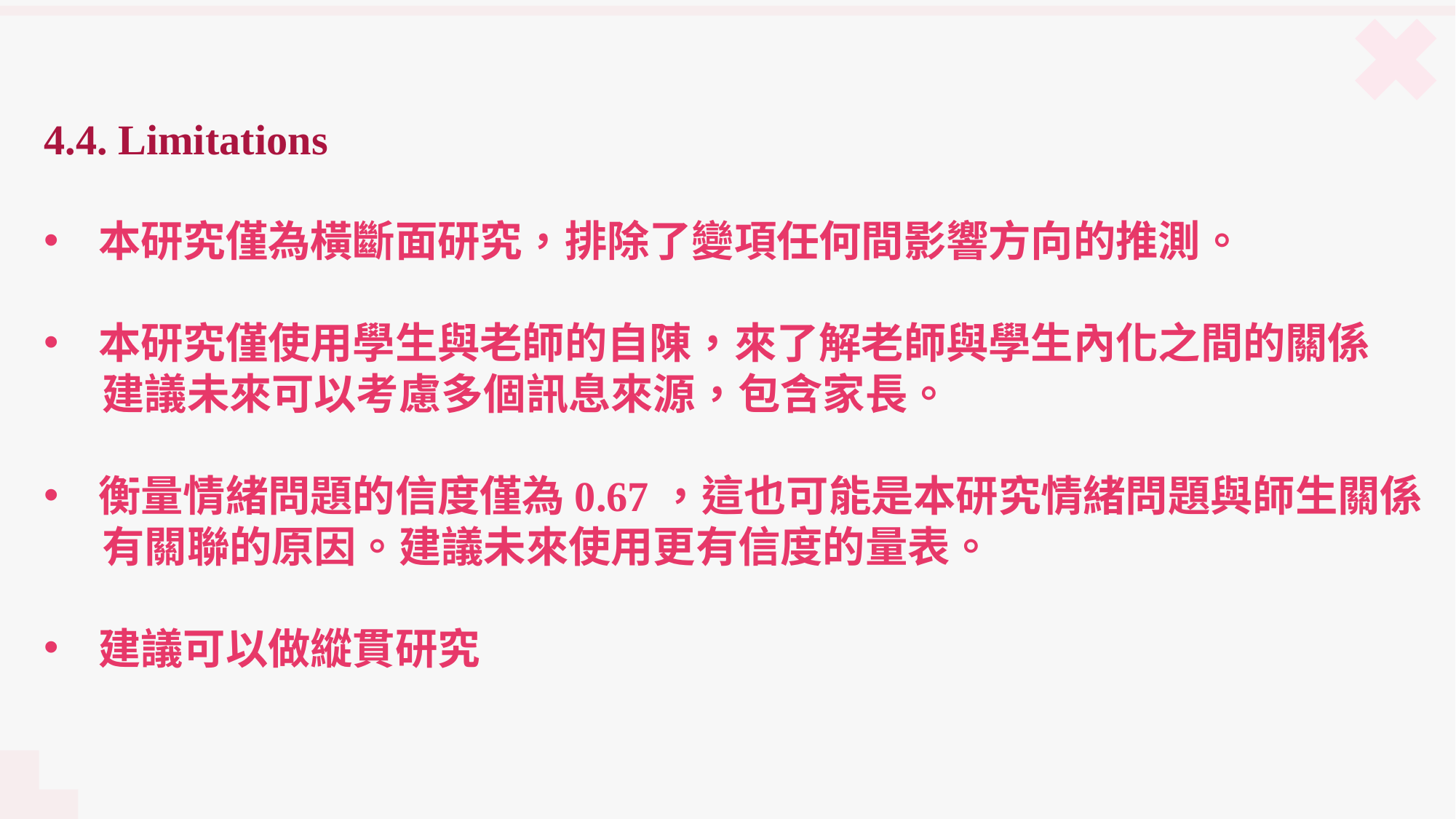

4.4. Limitations

本研究僅為橫斷面研究，排除了變項任何間影響方向的推測。

本研究僅使用學生與老師的自陳，來了解老師與學生內化之間的關係
     建議未來可以考慮多個訊息來源，包含家長。

衡量情緒問題的信度僅為0.67，這也可能是本研究情緒問題與師生關係
     有關聯的原因。建議未來使用更有信度的量表。

建議可以做縱貫研究